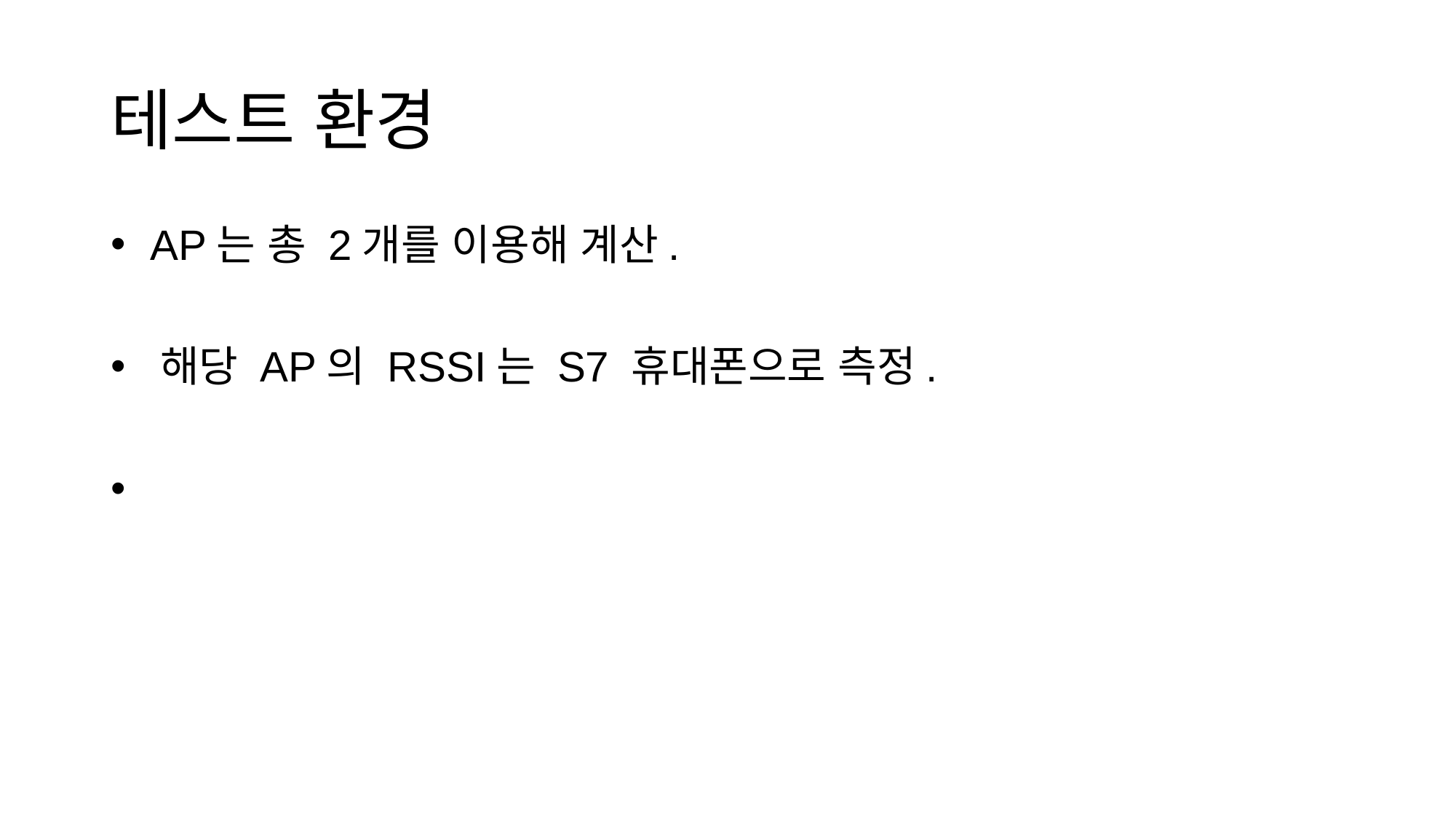

# 테스트 환경

 AP는 총 2개를 이용해 계산.

 해당 AP의 RSSI는 S7 휴대폰으로 측정.